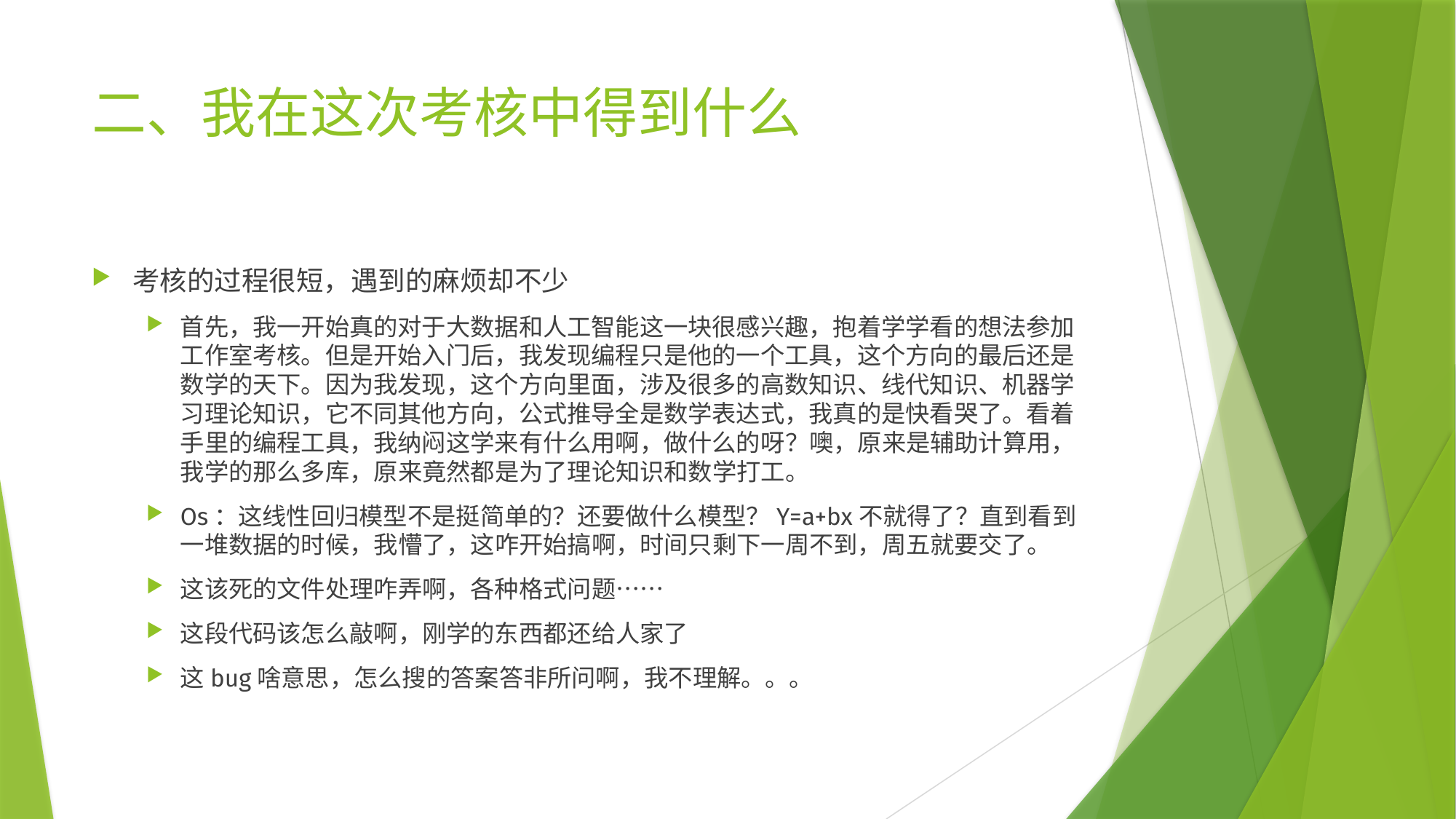

# 二、我在这次考核中得到什么
考核的过程很短，遇到的麻烦却不少
首先，我一开始真的对于大数据和人工智能这一块很感兴趣，抱着学学看的想法参加工作室考核。但是开始入门后，我发现编程只是他的一个工具，这个方向的最后还是数学的天下。因为我发现，这个方向里面，涉及很多的高数知识、线代知识、机器学习理论知识，它不同其他方向，公式推导全是数学表达式，我真的是快看哭了。看着手里的编程工具，我纳闷这学来有什么用啊，做什么的呀？噢，原来是辅助计算用，我学的那么多库，原来竟然都是为了理论知识和数学打工。
Os：这线性回归模型不是挺简单的？还要做什么模型？Y=a+bx不就得了？直到看到一堆数据的时候，我懵了，这咋开始搞啊，时间只剩下一周不到，周五就要交了。
这该死的文件处理咋弄啊，各种格式问题……
这段代码该怎么敲啊，刚学的东西都还给人家了
这bug啥意思，怎么搜的答案答非所问啊，我不理解。。。